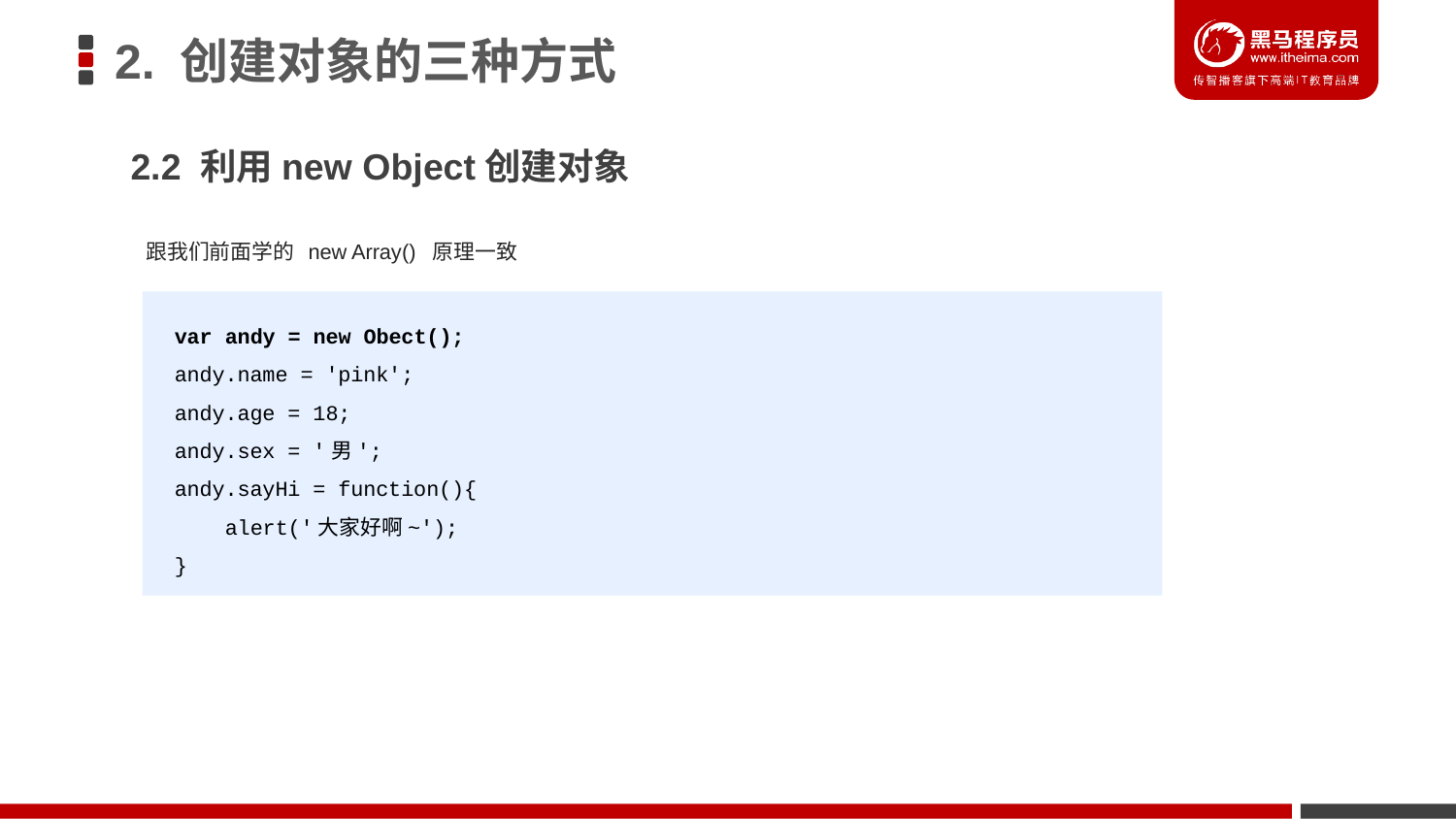

# 2. 创建对象的三种方式
2.2 利用new Object创建对象
跟我们前面学的  new Array()  原理一致
var andy = new Obect();
andy.name = 'pink';
andy.age = 18;
andy.sex = '男';
andy.sayHi = function(){
    alert('大家好啊~');
}